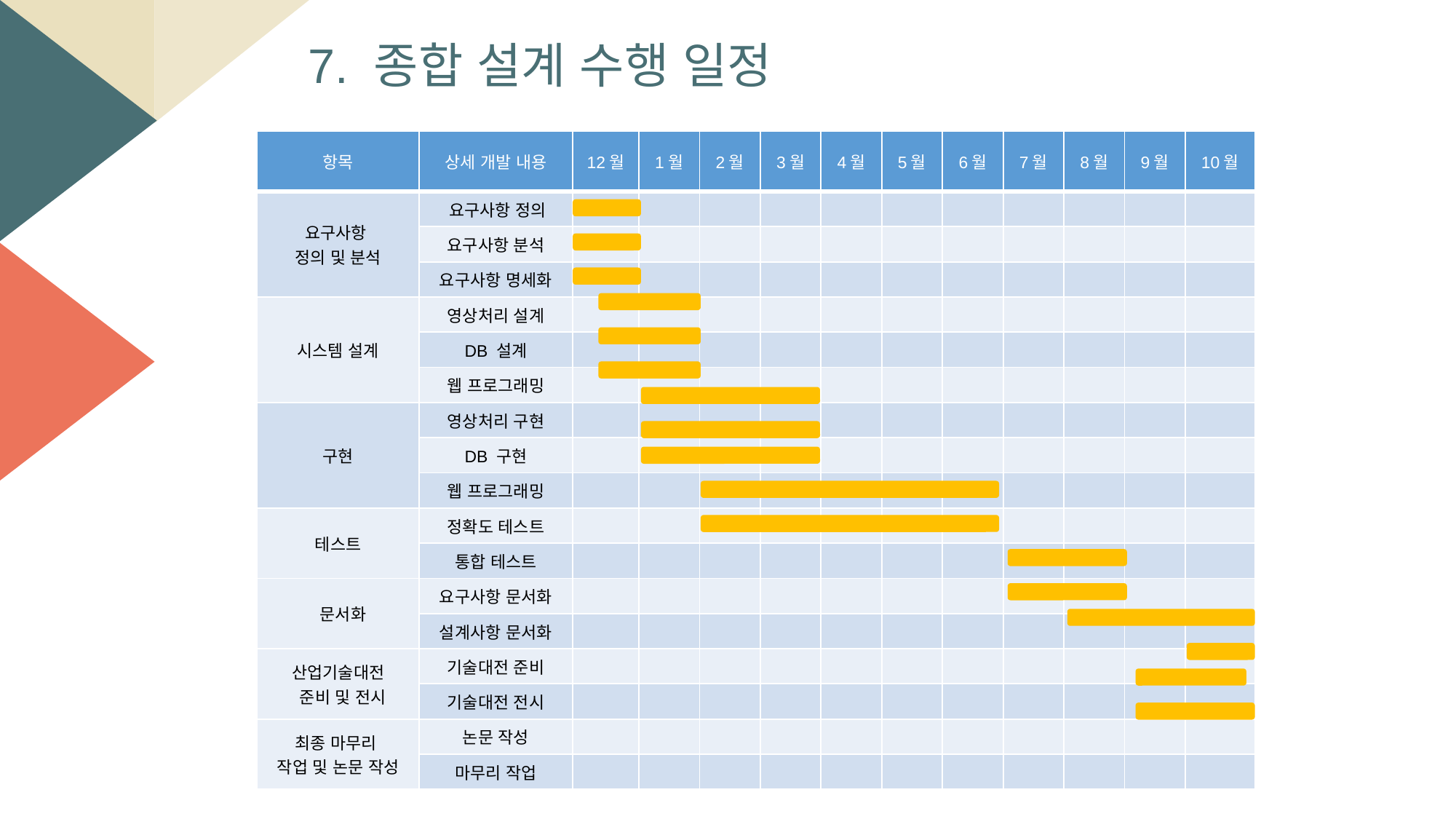

7. 종합 설계 수행 일정
| 항목 | 상세 개발 내용 | 12월 | 1월 | 2월 | 3월 | 4월 | 5월 | 6월 | 7월 | 8월 | 9월 | 10월 |
| --- | --- | --- | --- | --- | --- | --- | --- | --- | --- | --- | --- | --- |
| 요구사항 정의 및 분석 | 요구사항 정의 |  |  |  |  |  |  |  |  |  |  |  |
|  | 요구사항 분석 |  |  |  |  |  |  |  |  |  |  |  |
|  | 요구사항 명세화 |  |  |  |  |  |  |  |  |  |  |  |
| 시스템 설계 | 영상처리 설계 |  |  |  |  |  |  |  |  |  |  |  |
|  | DB 설계 |  |  |  |  |  |  |  |  |  |  |  |
|  | 웹 프로그래밍 |  |  |  |  |  |  |  |  |  |  |  |
| 구현 | 영상처리 구현 |  |  |  |  |  |  |  |  |  |  |  |
|  | DB 구현 |  |  |  |  |  |  |  |  |  |  |  |
|  | 웹 프로그래밍 |  |  |  |  |  |  |  |  |  |  |  |
| 테스트 | 정확도 테스트 |  |  |  |  |  |  |  |  |  |  |  |
|  | 통합 테스트 |  |  |  |  |  |  |  |  |  |  |  |
| 문서화 | 요구사항 문서화 |  |  |  |  |  |  |  |  |  |  |  |
|  | 설계사항 문서화 |  |  |  |  |  |  |  |  |  |  |  |
| 산업기술대전 준비 및 전시 | 기술대전 준비 |  |  |  |  |  |  |  |  |  |  |  |
|  | 기술대전 전시 |  |  |  |  |  |  |  |  |  |  |  |
| 최종 마무리 작업 및 논문 작성 | 논문 작성 |  |  |  |  |  |  |  |  |  |  |  |
|  | 마무리 작업 |  |  |  |  |  |  |  |  |  |  |  |